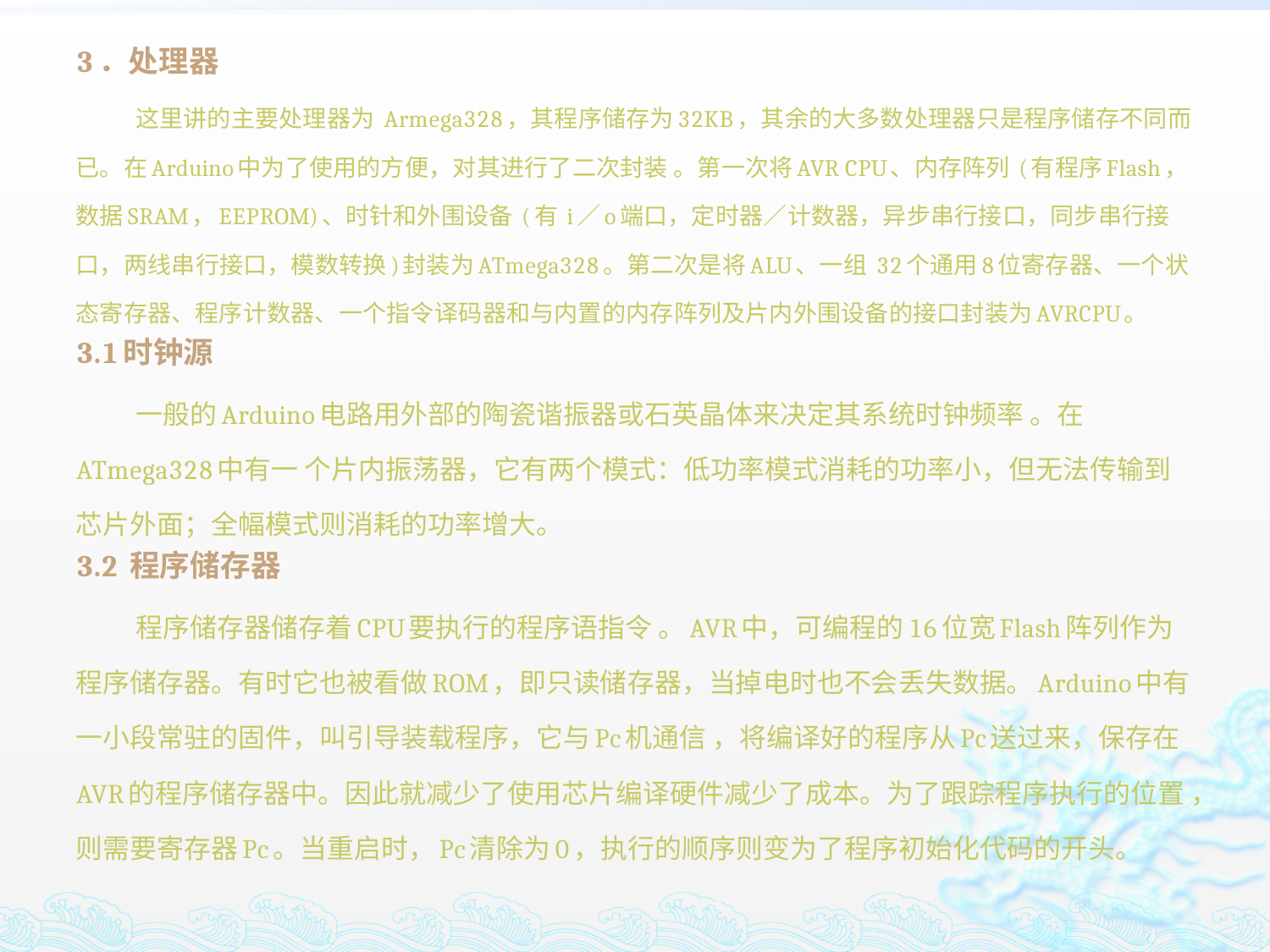

3．处理器
这里讲的主要处理器为 Armega328，其程序储存为32KB，其余的大多数处理器只是程序储存不同而已。在Arduino中为了使用的方便，对其进行了二次封装 。第一次将AVR CPU、内存阵列 (有程序Flash，数据SRAM，EEPROM)、时针和外围设备 (有 i／o端口，定时器／计数器，异步串行接口，同步串行接口，两线串行接口，模数转换)封装为ATmega328。第二次是将ALU、一组 32个通用8位寄存器、一个状态寄存器、程序计数器、一个指令译码器和与内置的内存阵列及片内外围设备的接口封装为AVRCPU。
3.1时钟源
一般的Arduino电路用外部的陶瓷谐振器或石英晶体来决定其系统时钟频率 。在ATmega328中有一 个片内振荡器，它有两个模式：低功率模式消耗的功率小，但无法传输到芯片外面；全幅模式则消耗的功率增大。
3.2 程序储存器
程序储存器储存着CPU要执行的程序语指令 。AVR中，可编程的16位宽Flash阵列作为程序储存器。有时它也被看做ROM，即只读储存器，当掉电时也不会丢失数据。Arduino中有一小段常驻的固件，叫引导装载程序，它与Pc机通信 ，将编译好的程序从Pc送过来，保存在AVR的程序储存器中。因此就减少了使用芯片编译硬件减少了成本。为了跟踪程序执行的位置 ，则需要寄存器Pc。当重启时，Pc清除为0，执行的顺序则变为了程序初始化代码的开头。